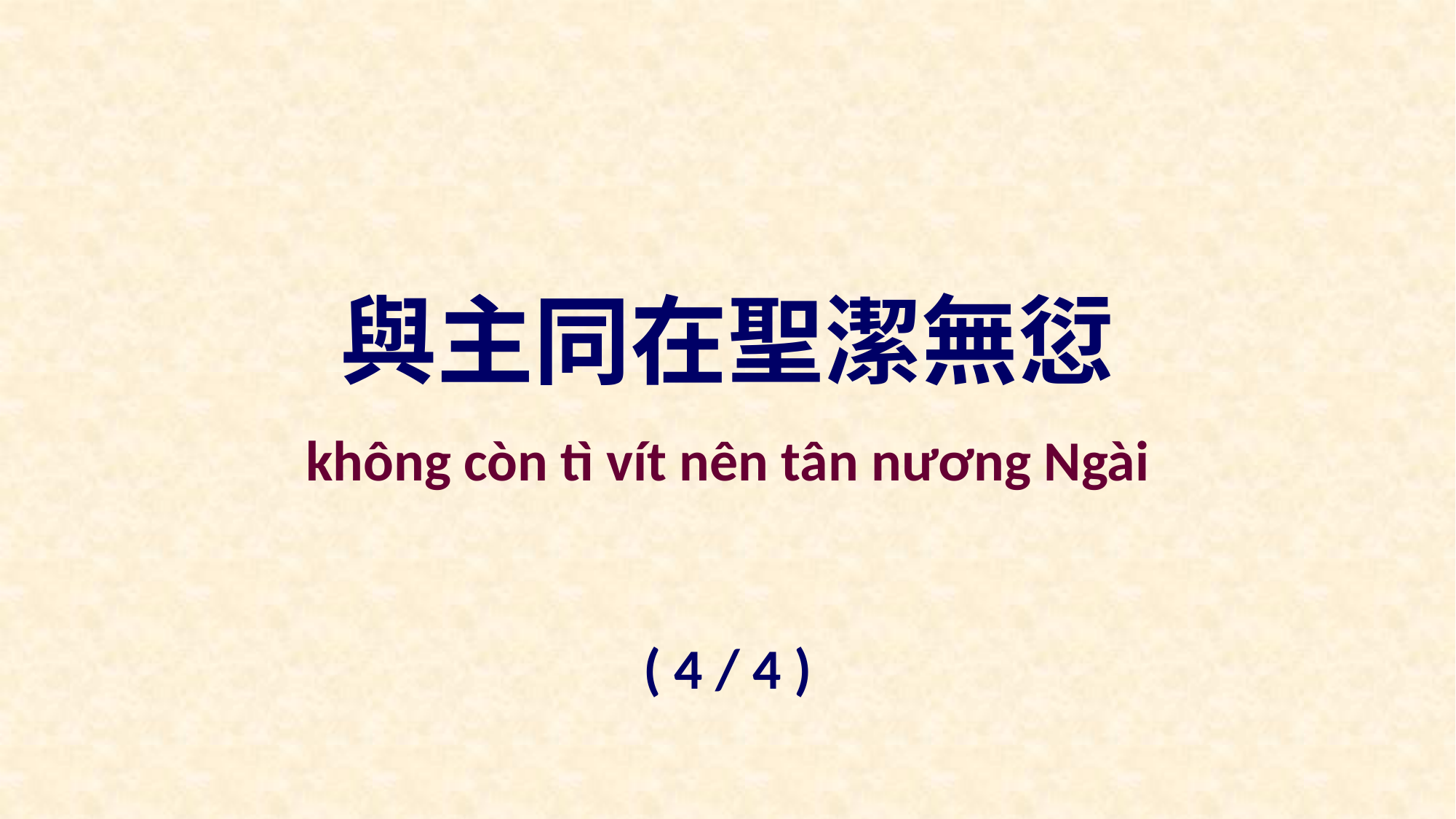

與主同在聖潔無愆
không còn tì vít nên tân nương Ngài
( 4 / 4 )